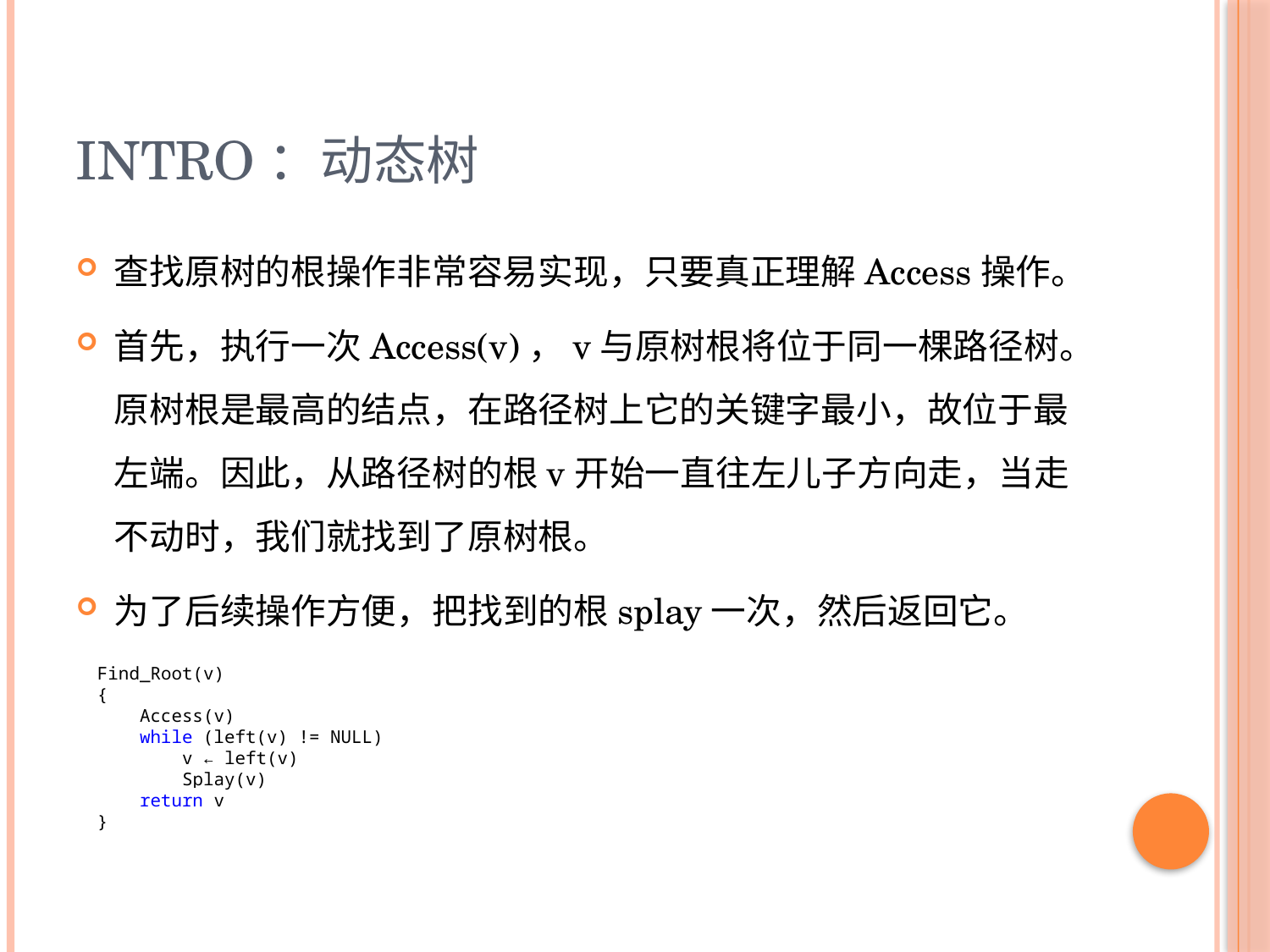

# Intro：动态树
查找原树的根操作非常容易实现，只要真正理解Access操作。
首先，执行一次Access(v)，v与原树根将位于同一棵路径树。原树根是最高的结点，在路径树上它的关键字最小，故位于最左端。因此，从路径树的根v开始一直往左儿子方向走，当走不动时，我们就找到了原树根。
为了后续操作方便，把找到的根splay一次，然后返回它。

Find_Root(v)
{
    Access(v)
    while (left(v) != NULL)
        v ← left(v)
        Splay(v)
    return v
}